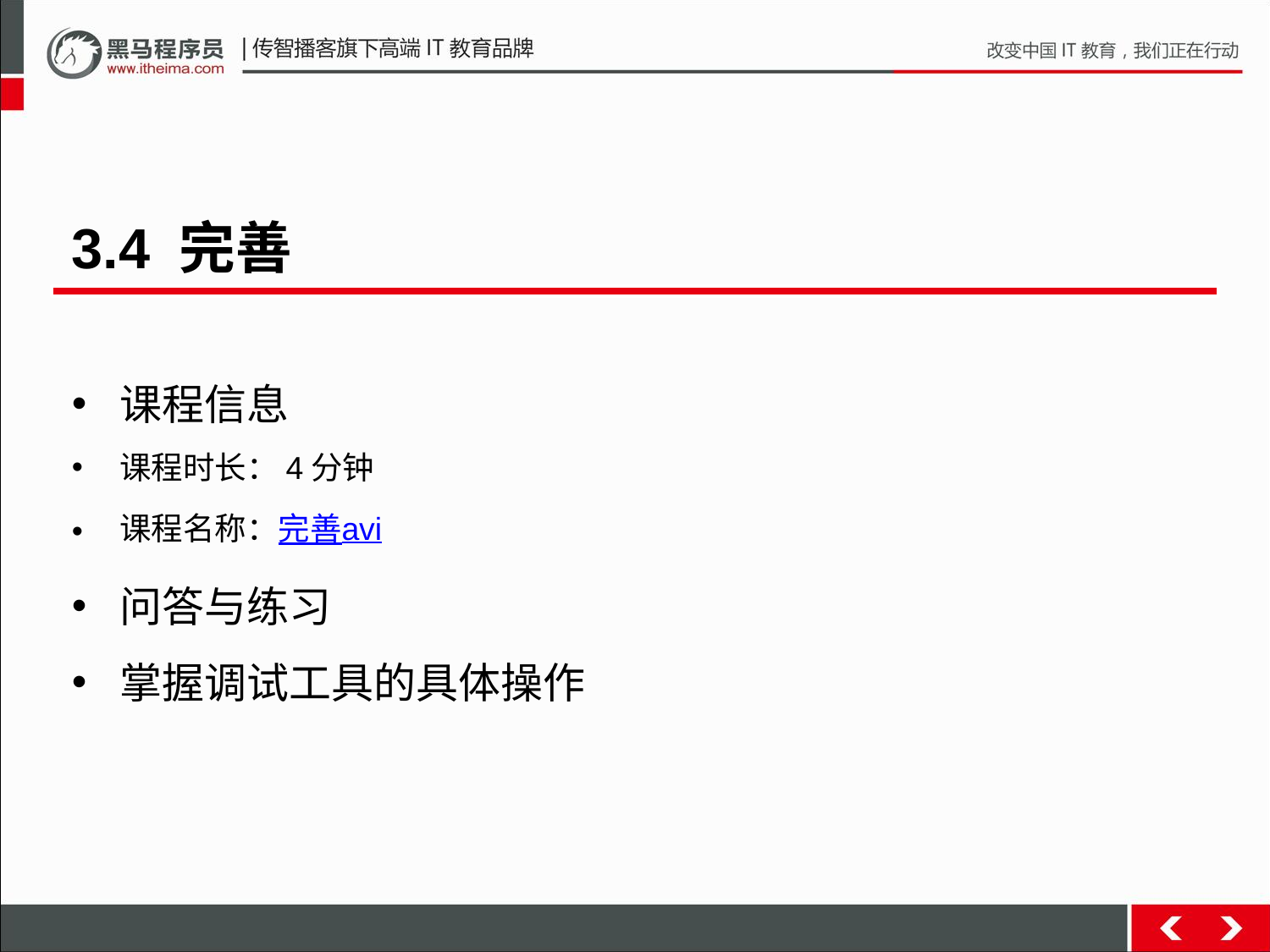

3.4 完善
课程信息
课程时长：4分钟
课程名称：完善avi
问答与练习
掌握调试工具的具体操作